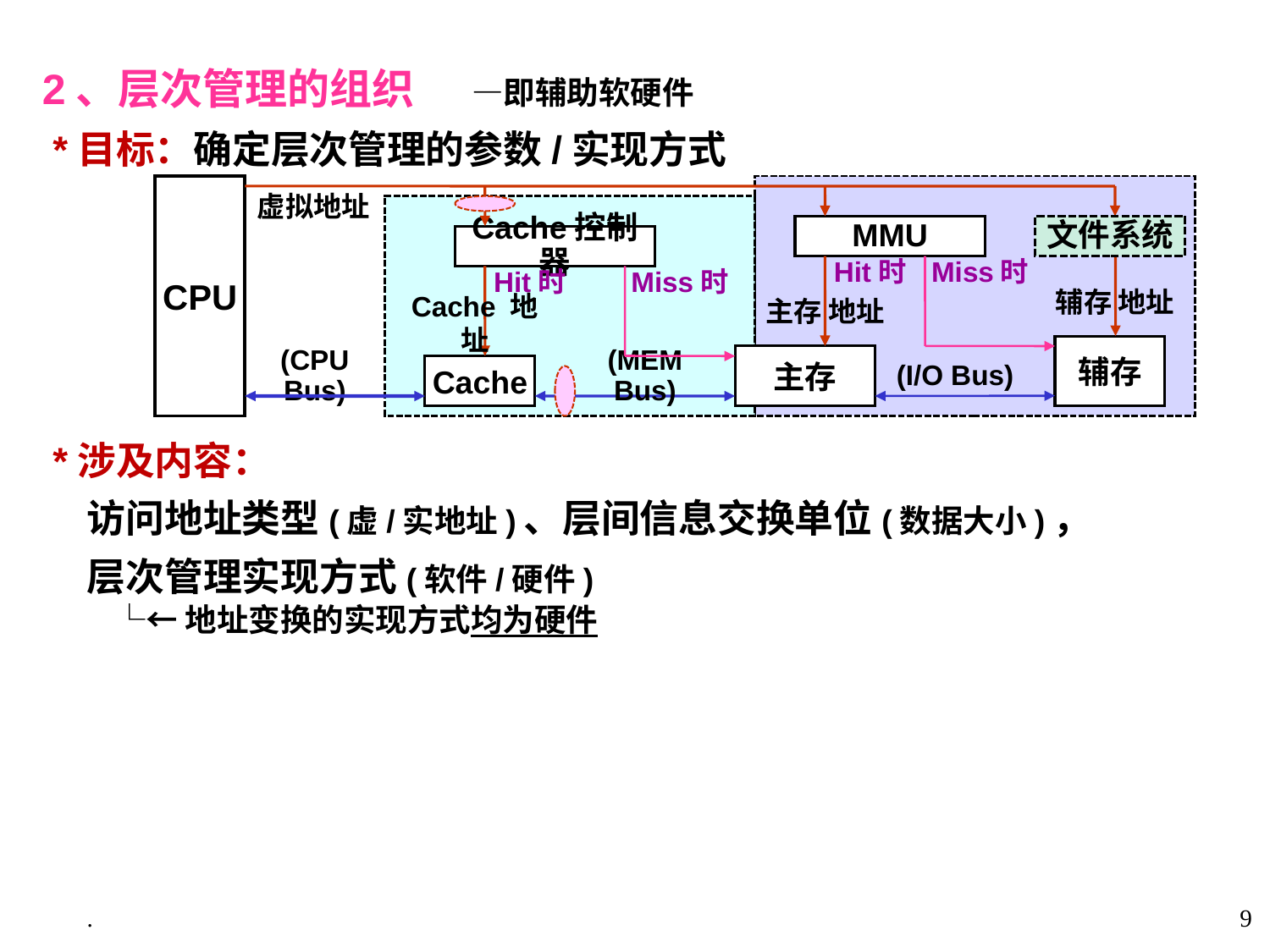

2、层次管理的组织      —即辅助软硬件
 *目标：确定层次管理的参数/实现方式

 *涉及内容：
CPU

虚拟地址

MMU
文件系统
Cache控制器

Hit时

Miss时

Miss时
Hit时
辅存 地址
主存 地址
Cache 地址
辅存

主存

(CPU Bus)
(MEM Bus)
(I/O Bus)
Cache

    访问地址类型(虚/实地址)、层间信息交换单位(数据大小)，
    层次管理实现方式(软件/硬件)
          └←地址变换的实现方式均为硬件
.
9